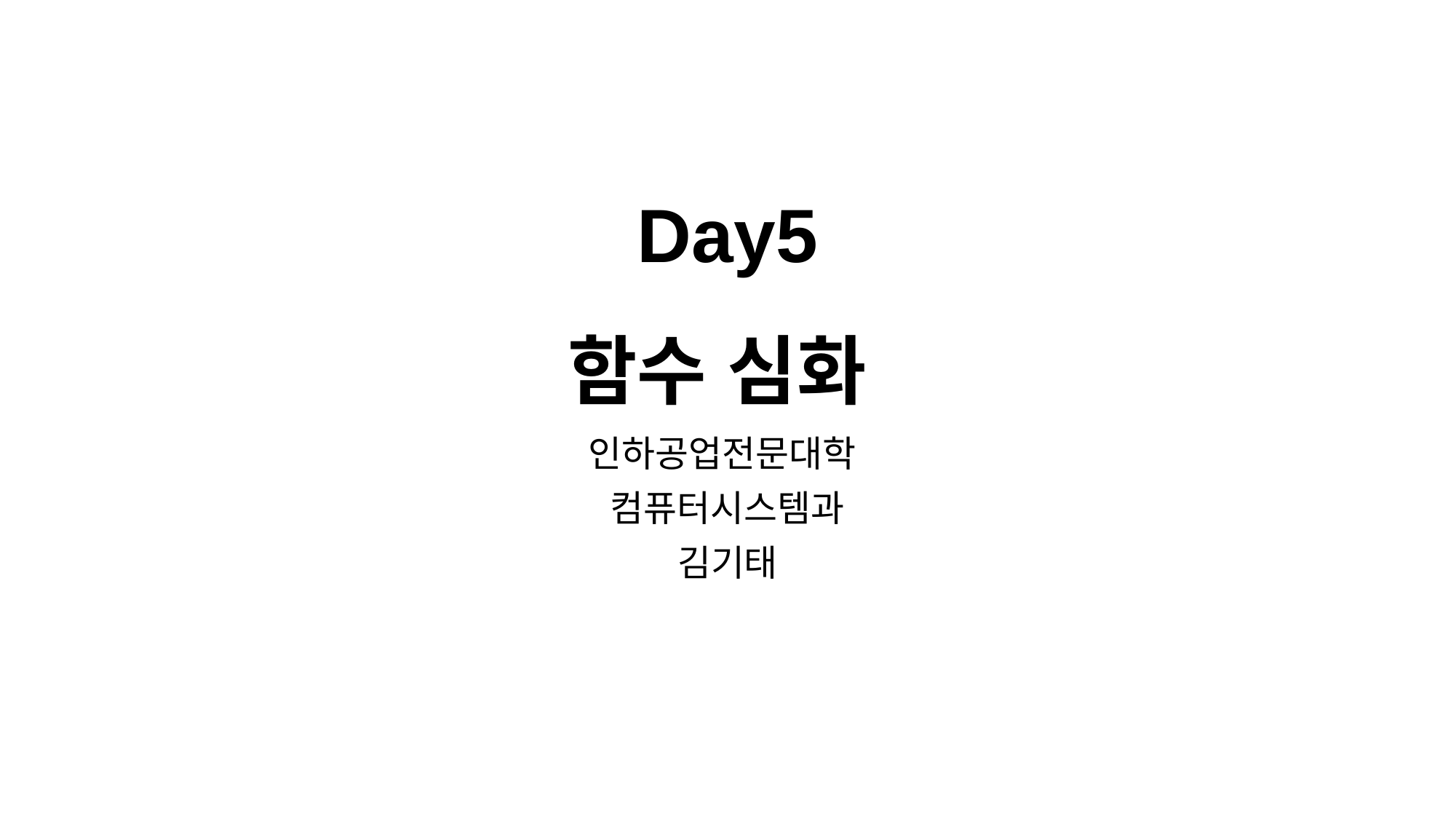

# Day5 함수 심화
인하공업전문대학
컴퓨터시스템과
김기태